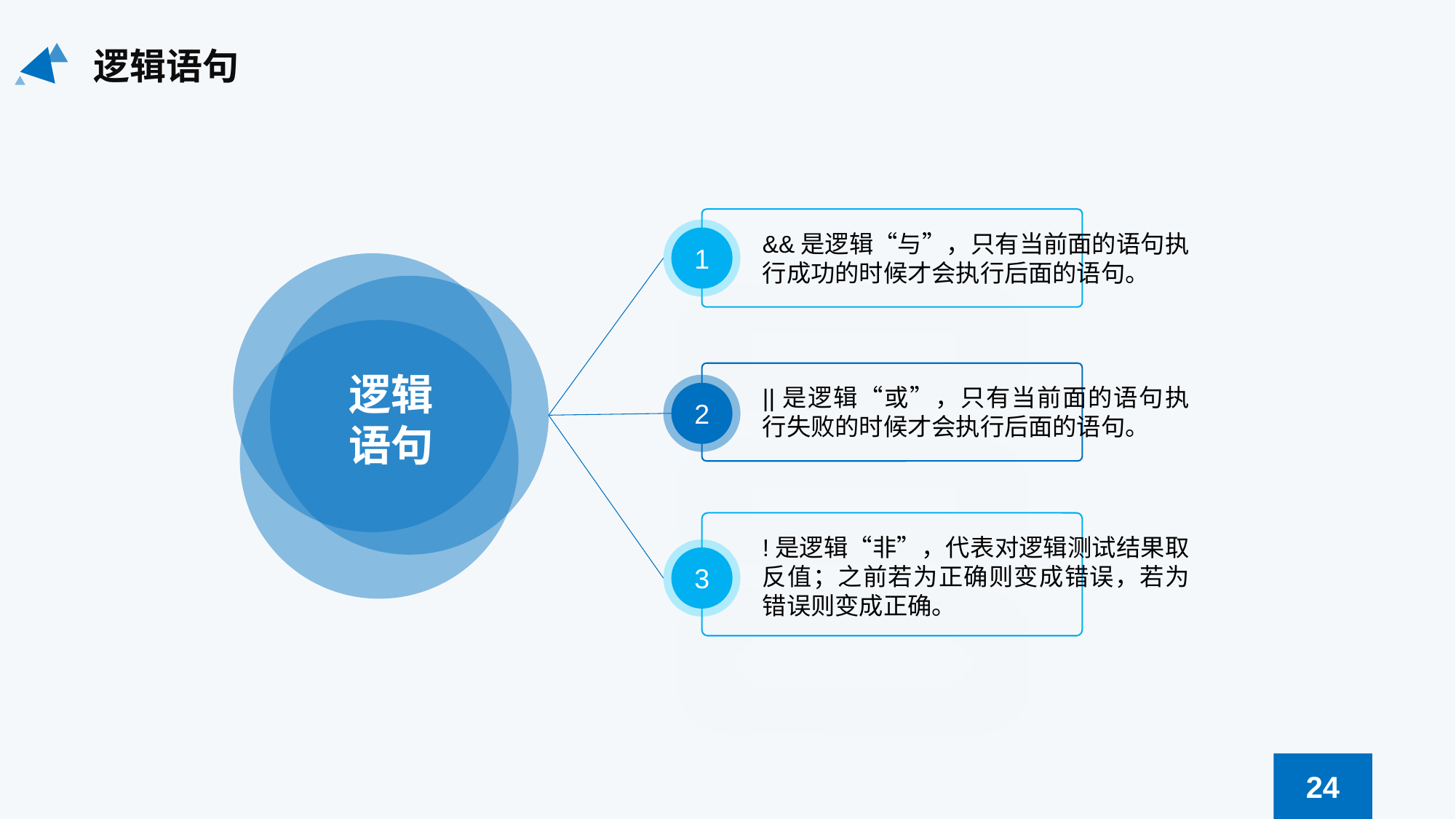

逻辑语句

&&是逻辑“与”，只有当前面的语句执行成功的时候才会执行后面的语句。
1

逻辑
语句

||是逻辑“或”，只有当前面的语句执行失败的时候才会执行后面的语句。
2

!是逻辑“非”，代表对逻辑测试结果取反值；之前若为正确则变成错误，若为错误则变成正确。

3

24